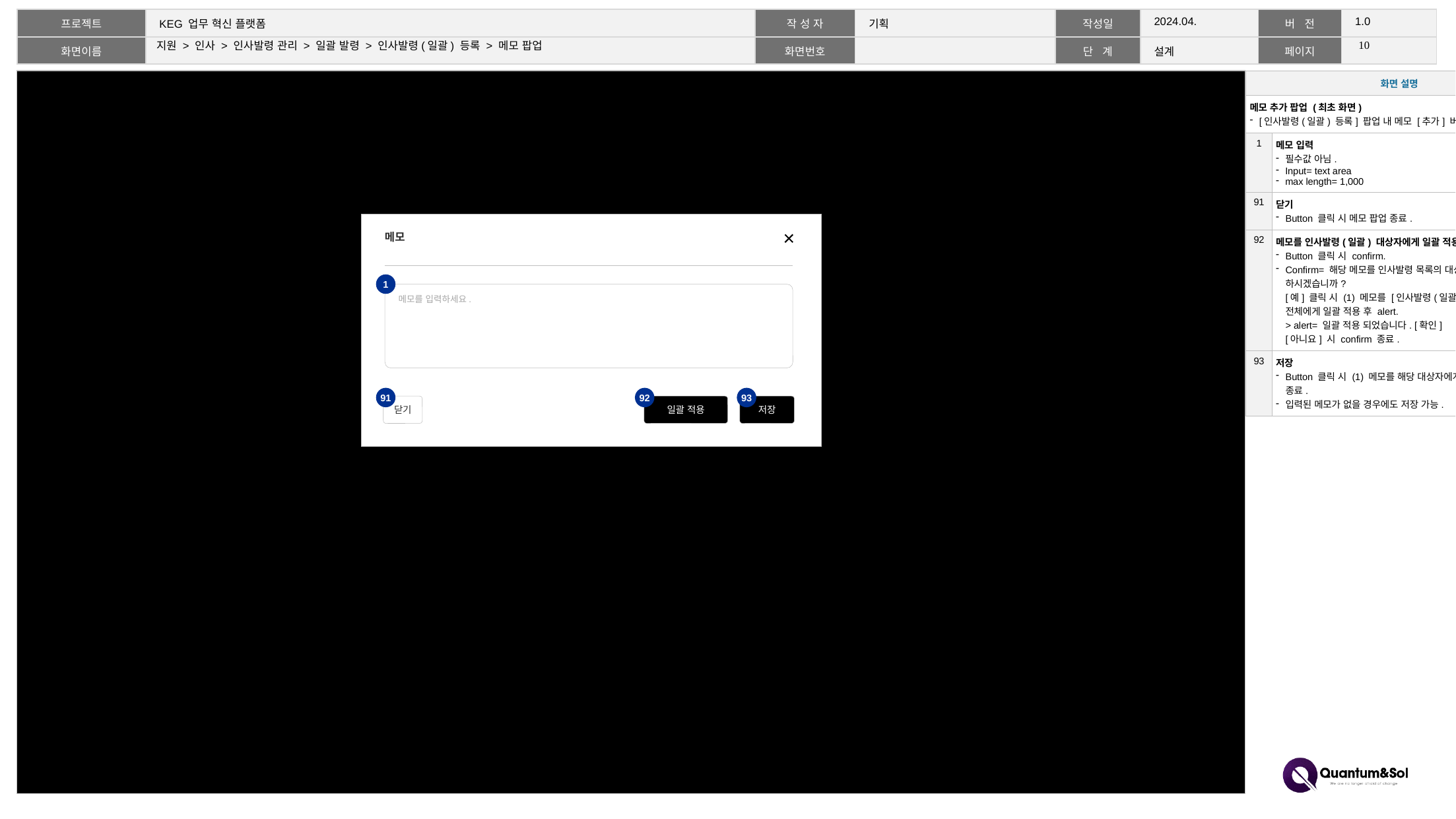

10

# 지원 > 인사 > 인사발령 관리 > 일괄 발령 > 인사발령(일괄) 등록 > 메모 팝업
| 화면 설명 |  |
| --- | --- |
| 메모 추가 팝업 (최초 화면) [인사발령(일괄) 등록] 팝업 내 메모 [추가] 버튼 클릭하여 호출. |  |
| 1 | 메모 입력 필수값 아님. Input= text area max length= 1,000 |
| 91 | 닫기 Button 클릭 시 메모 팝업 종료. |
| 92 | 메모를 인사발령(일괄) 대상자에게 일괄 적용. Button 클릭 시 confirm. Confirm= 해당 메모를 인사발령 목록의 대상자에게 모두 적용 하시겠습니까? [예] 클릭 시 (1) 메모를 [인사발령(일괄) 등록]의 대상자 전체에게 일괄 적용 후 alert. > alert= 일괄 적용 되었습니다. [확인] [아니요] 시 confirm 종료. |
| 93 | 저장 Button 클릭 시 (1) 메모를 해당 대상자에게만 저장 후 메모 팝업 종료. 입력된 메모가 없을 경우에도 저장 가능. |
메모
1
메모를 입력하세요.
91
92
93
닫기
일괄 적용
저장